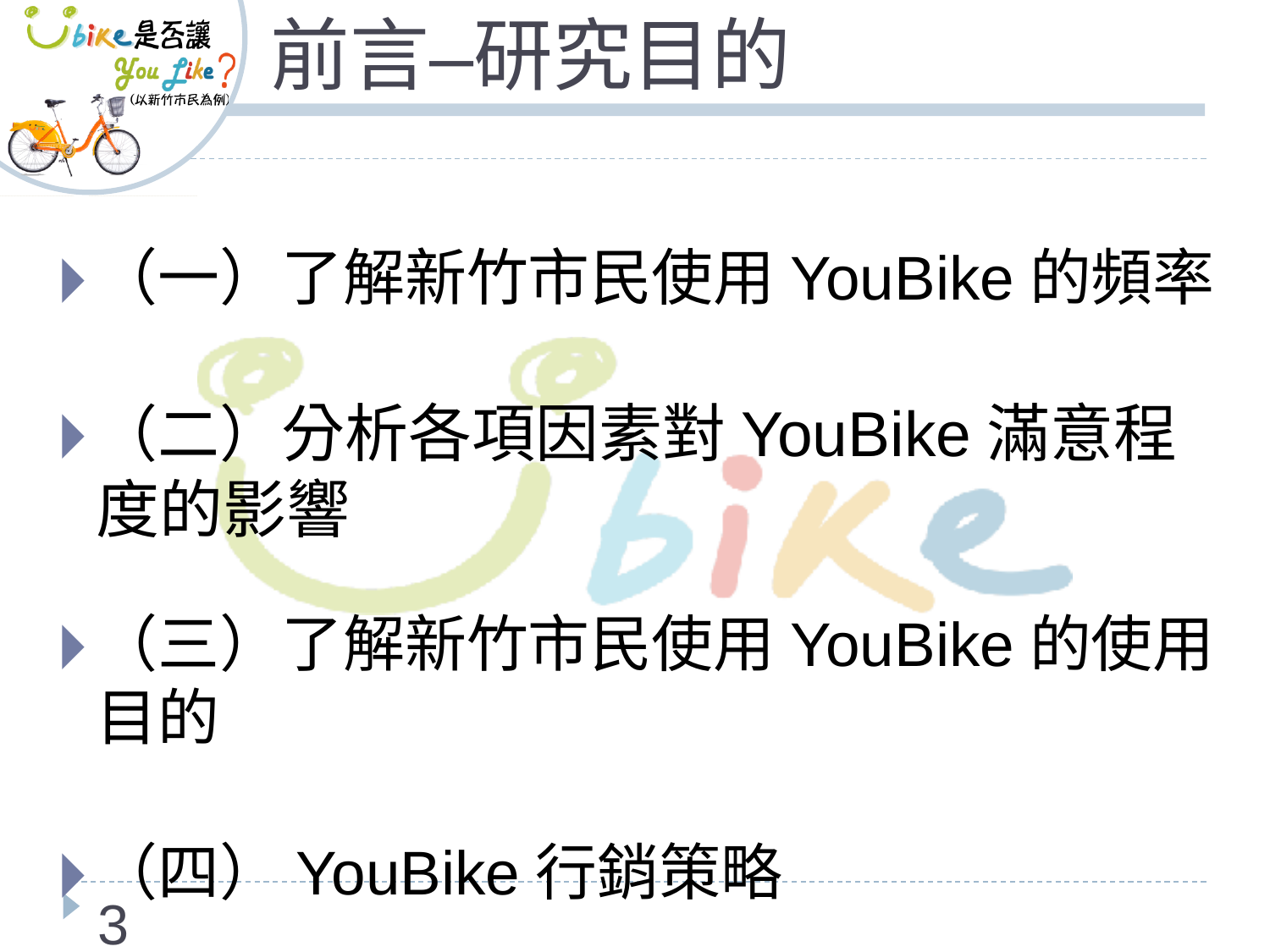

# 前言–研究目的
（一）了解新竹市民使用YouBike的頻率

（二）分析各項因素對YouBike滿意程度的影響

（三）了解新竹市民使用YouBike的使用目的

（四）YouBike行銷策略

3